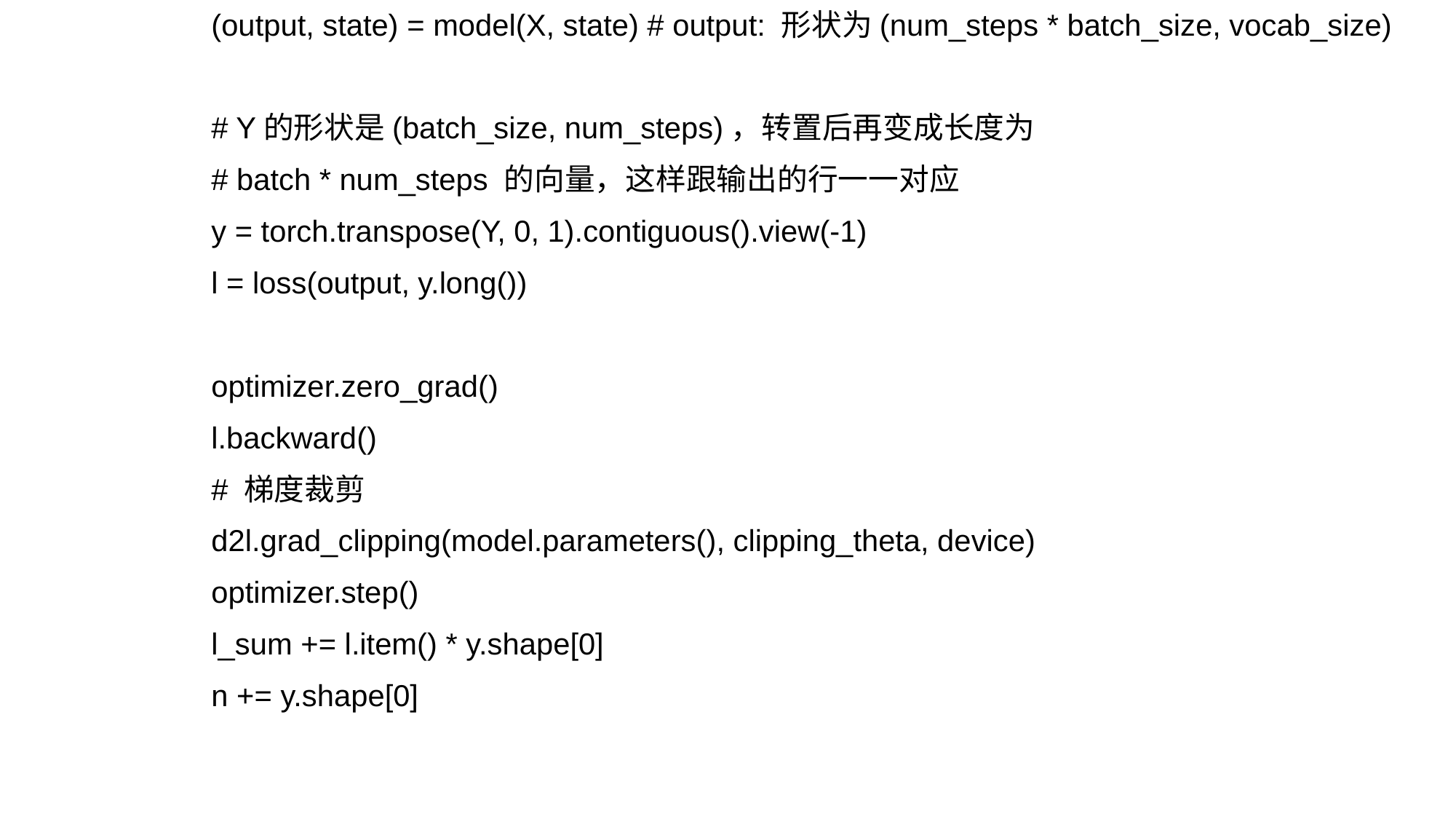

(output, state) = model(X, state) # output: 形状为(num_steps * batch_size, vocab_size)

            # Y的形状是(batch_size, num_steps)，转置后再变成长度为
            # batch * num_steps 的向量，这样跟输出的行一一对应
            y = torch.transpose(Y, 0, 1).contiguous().view(-1)
            l = loss(output, y.long())

            optimizer.zero_grad()
            l.backward()
            # 梯度裁剪
            d2l.grad_clipping(model.parameters(), clipping_theta, device)
            optimizer.step()
            l_sum += l.item() * y.shape[0]
            n += y.shape[0]